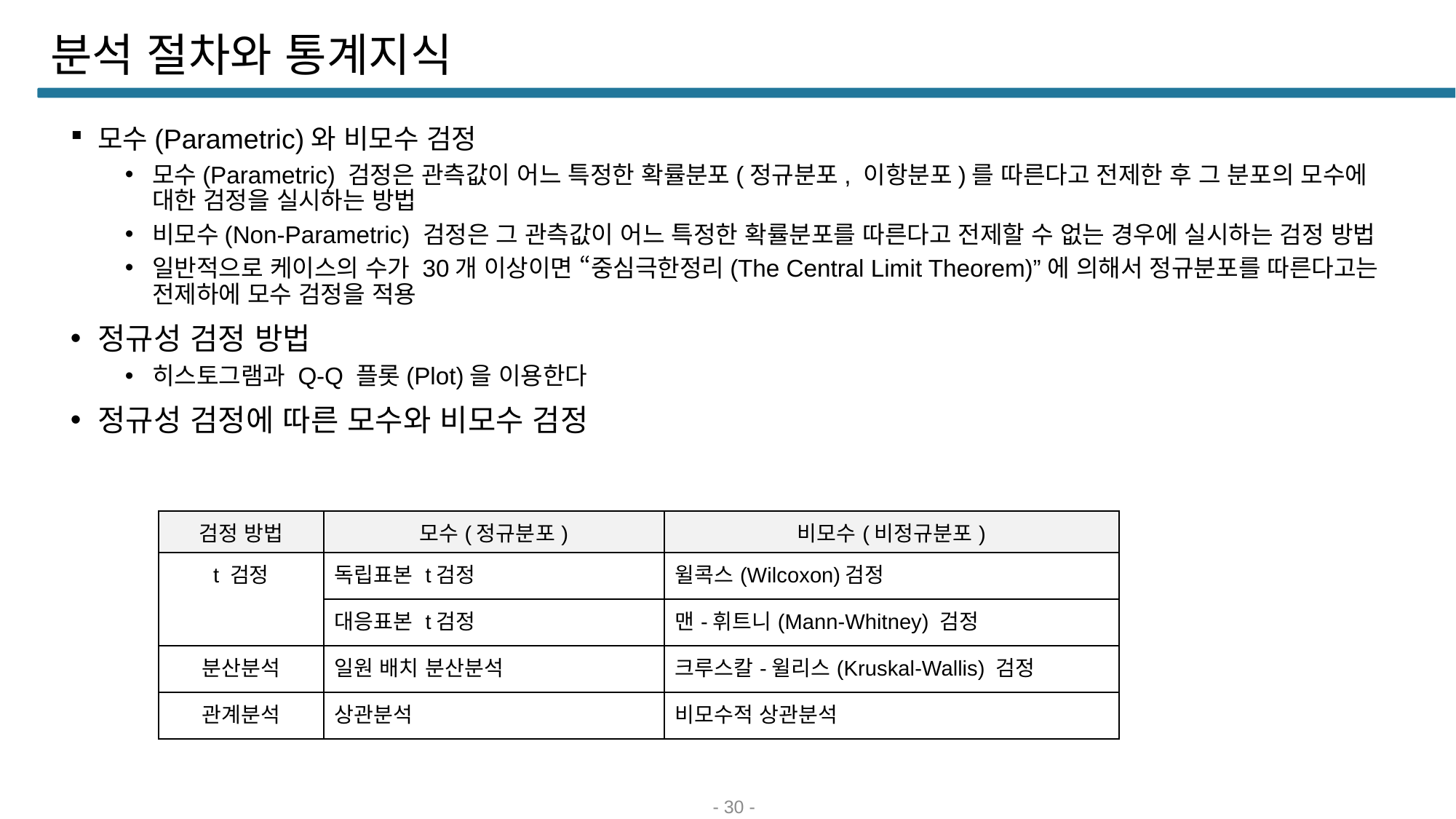

# 분석 절차와 통계지식
모수(Parametric)와 비모수 검정
모수(Parametric) 검정은 관측값이 어느 특정한 확률분포(정규분포, 이항분포)를 따른다고 전제한 후 그 분포의 모수에 대한 검정을 실시하는 방법
비모수(Non-Parametric) 검정은 그 관측값이 어느 특정한 확률분포를 따른다고 전제할 수 없는 경우에 실시하는 검정 방법
일반적으로 케이스의 수가 30개 이상이면 “중심극한정리(The Central Limit Theorem)”에 의해서 정규분포를 따른다고는 전제하에 모수 검정을 적용
정규성 검정 방법
히스토그램과 Q-Q 플롯(Plot)을 이용한다
정규성 검정에 따른 모수와 비모수 검정

| 검정 방법 | 모수(정규분포) | 비모수(비정규분포) |
| --- | --- | --- |
| t 검정 | 독립표본 t검정 | 윌콕스(Wilcoxon)검정 |
|  | 대응표본 t검정 | 맨-휘트니(Mann-Whitney) 검정 |
| 분산분석 | 일원 배치 분산분석 | 크루스칼-윌리스(Kruskal-Wallis) 검정 |
| 관계분석 | 상관분석 | 비모수적 상관분석 |
- 30 -